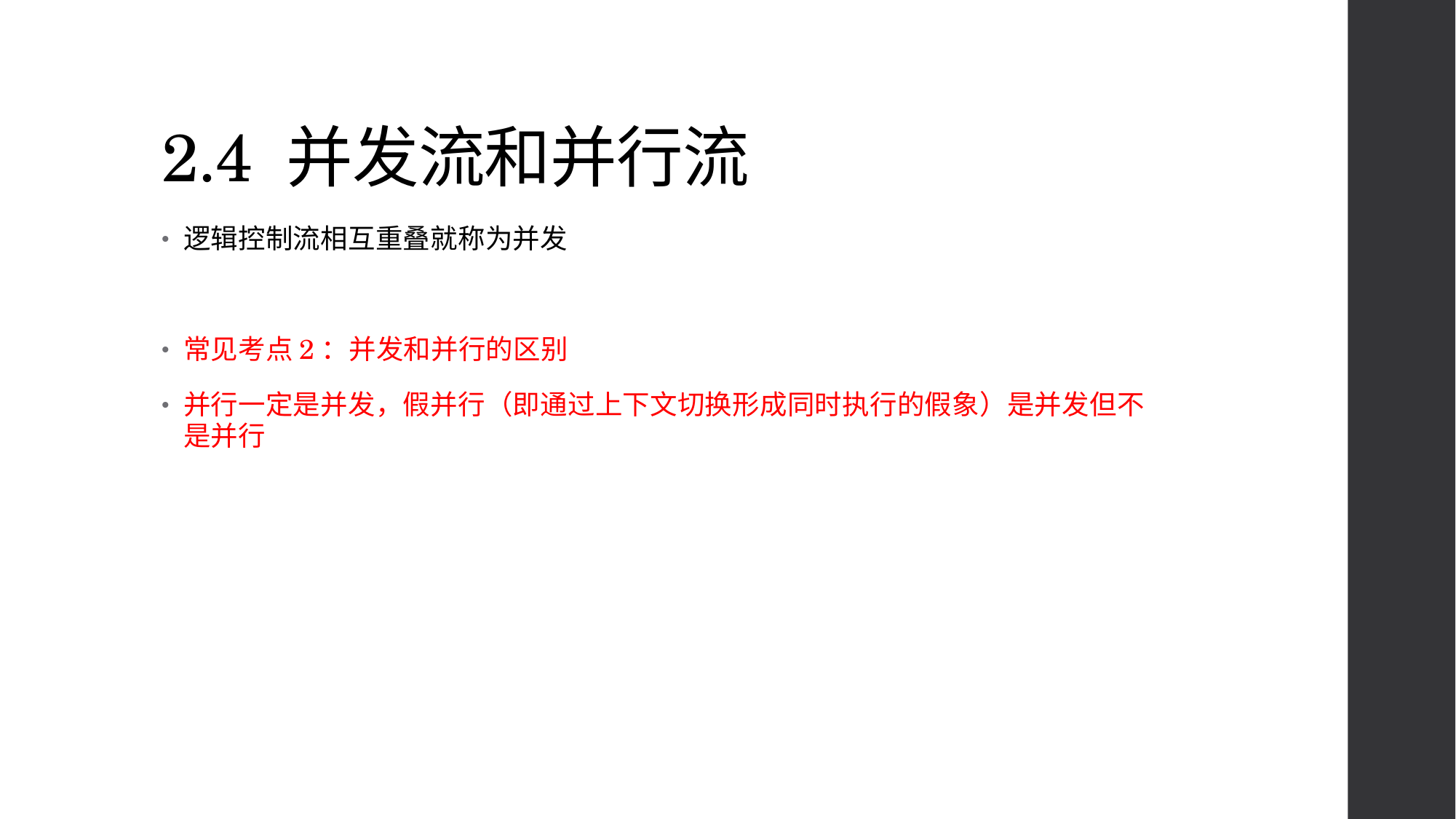

# 2.4 并发流和并行流
逻辑控制流相互重叠就称为并发

常见考点2：并发和并行的区别
并行一定是并发，假并行（即通过上下文切换形成同时执行的假象）是并发但不是并行